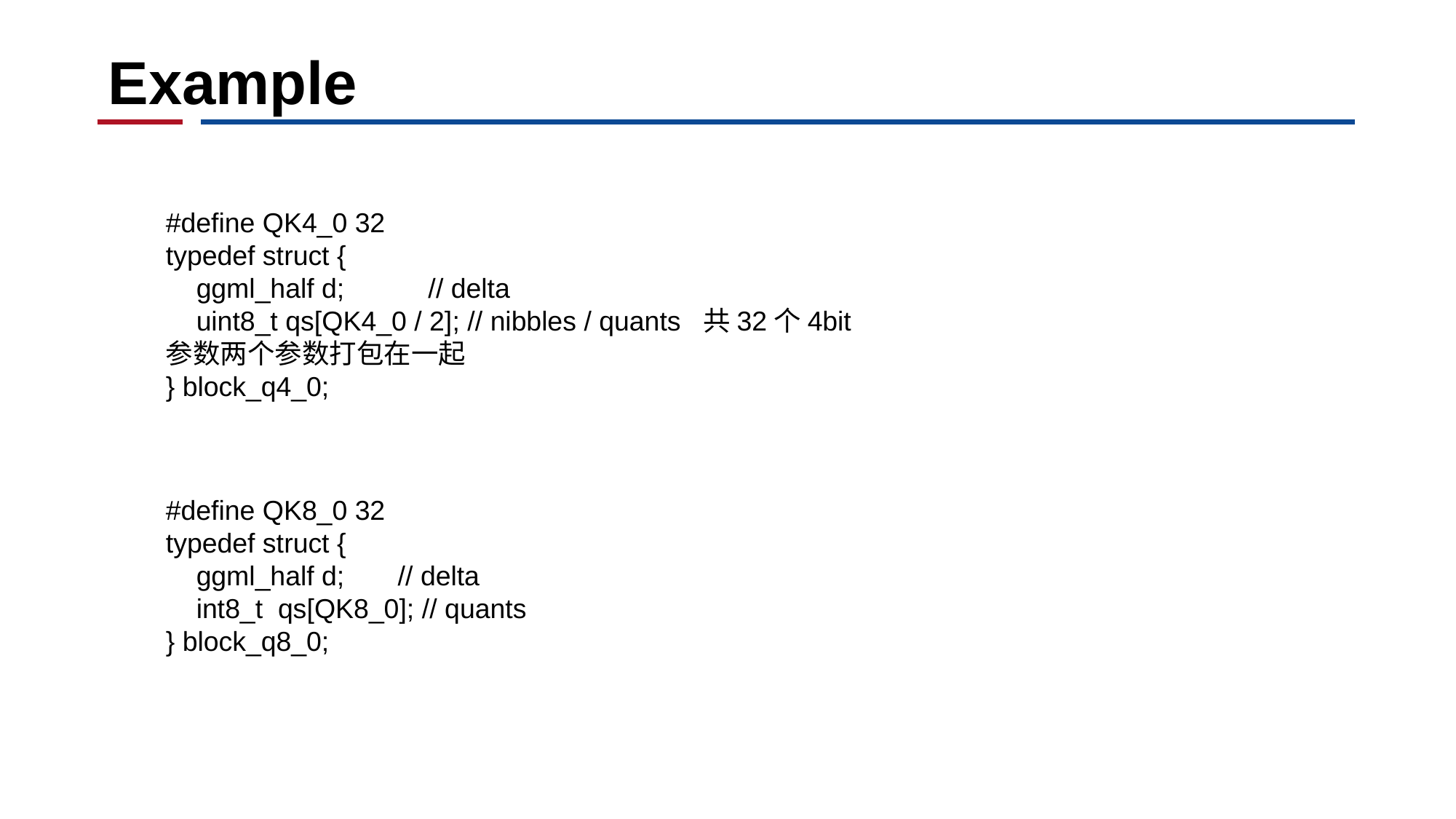

# Example
#define QK4_0 32
typedef struct {
    ggml_half d;           // delta
    uint8_t qs[QK4_0 / 2]; // nibbles / quants  共32个4bit参数两个参数打包在一起
} block_q4_0;
#define QK8_0 32
typedef struct {
    ggml_half d;       // delta
    int8_t  qs[QK8_0]; // quants
} block_q8_0;